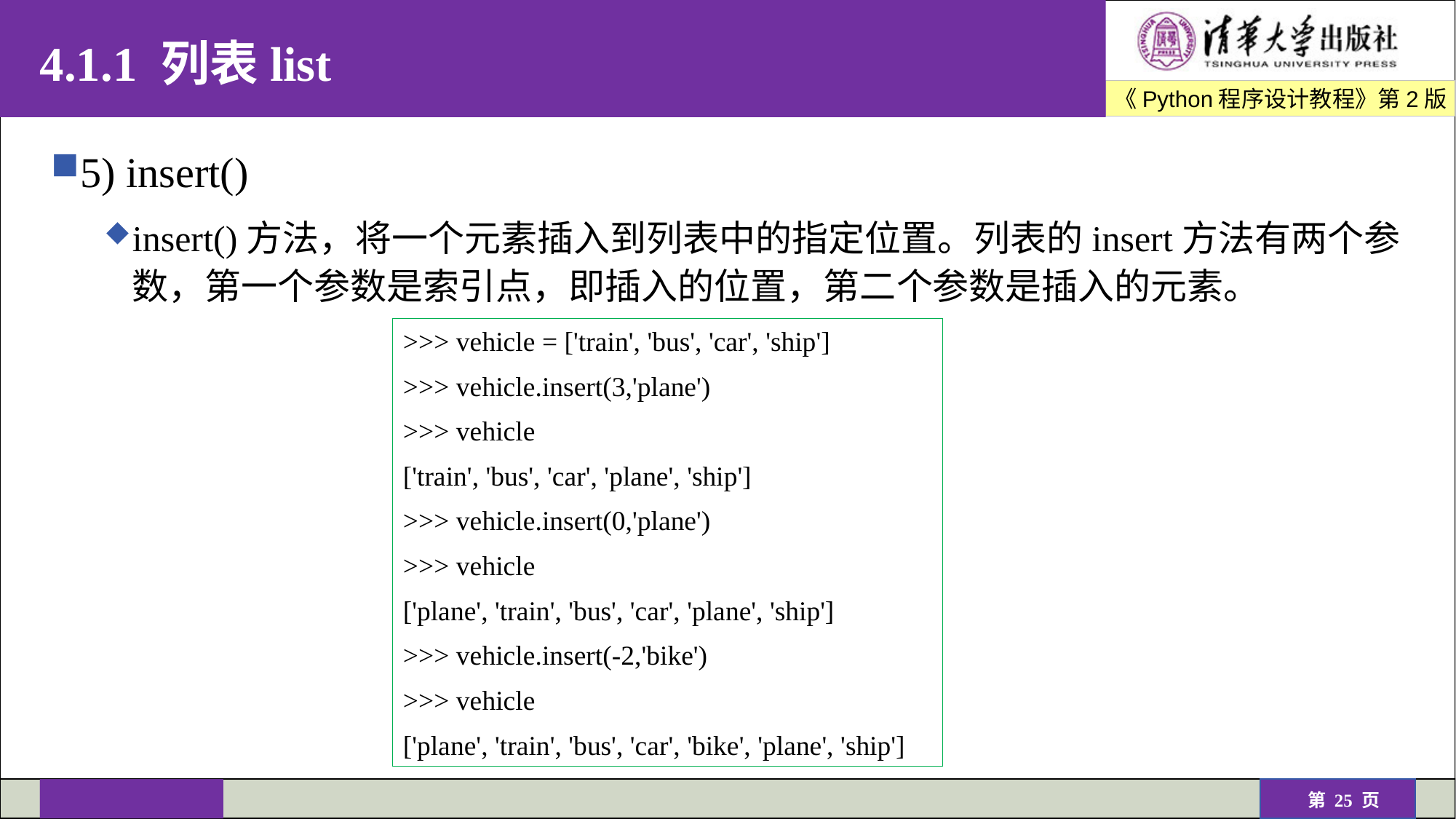

# 4.1.1 列表list
5) insert()
insert()方法，将一个元素插入到列表中的指定位置。列表的insert方法有两个参数，第一个参数是索引点，即插入的位置，第二个参数是插入的元素。
>>> vehicle = ['train', 'bus', 'car', 'ship']
>>> vehicle.insert(3,'plane')
>>> vehicle
['train', 'bus', 'car', 'plane', 'ship']
>>> vehicle.insert(0,'plane')
>>> vehicle
['plane', 'train', 'bus', 'car', 'plane', 'ship']
>>> vehicle.insert(-2,'bike')
>>> vehicle
['plane', 'train', 'bus', 'car', 'bike', 'plane', 'ship']